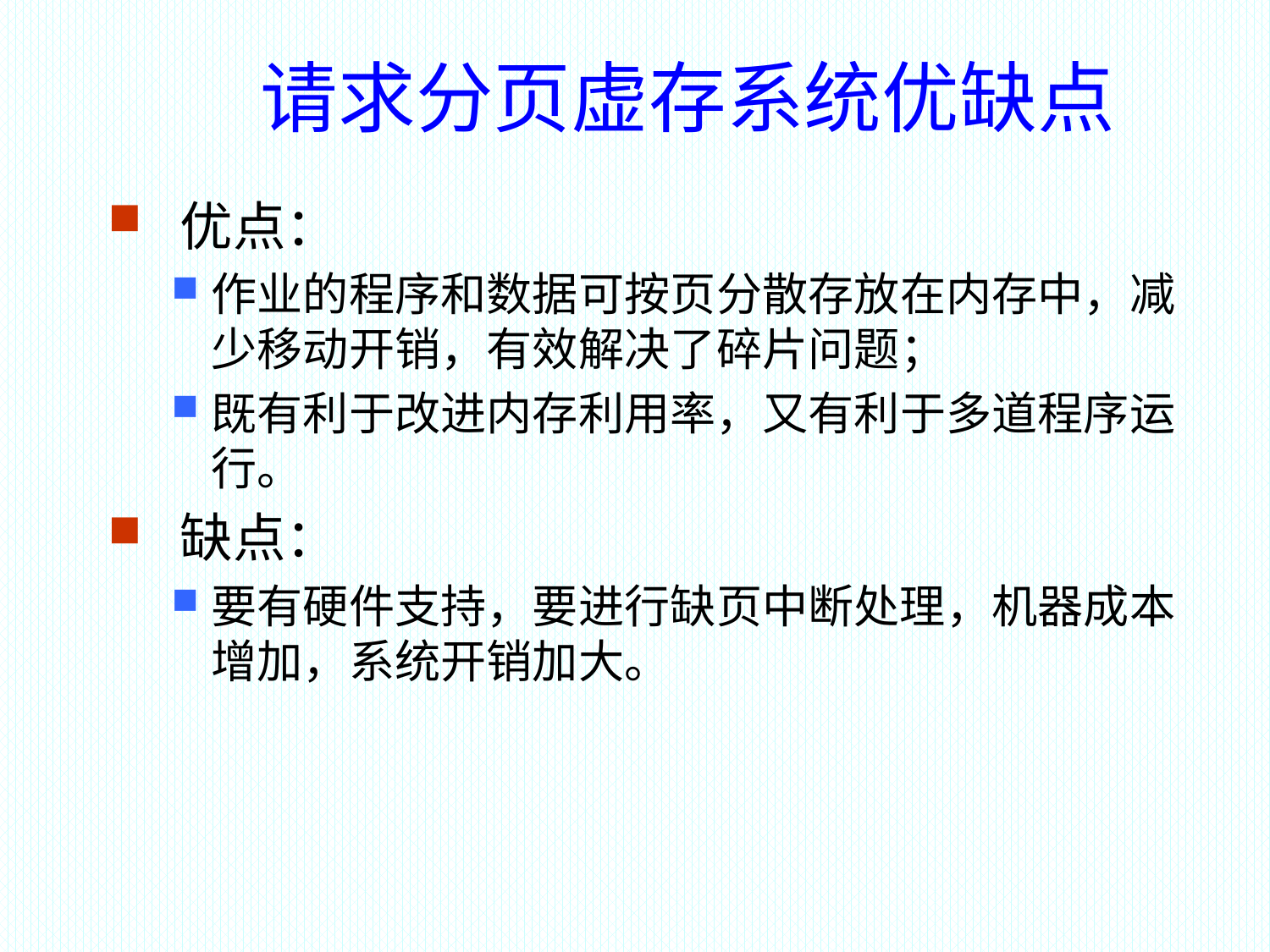

请求分页虚存系统优缺点
 优点：
作业的程序和数据可按页分散存放在内存中，减少移动开销，有效解决了碎片问题；
既有利于改进内存利用率，又有利于多道程序运行。
 缺点：
要有硬件支持，要进行缺页中断处理，机器成本增加，系统开销加大。